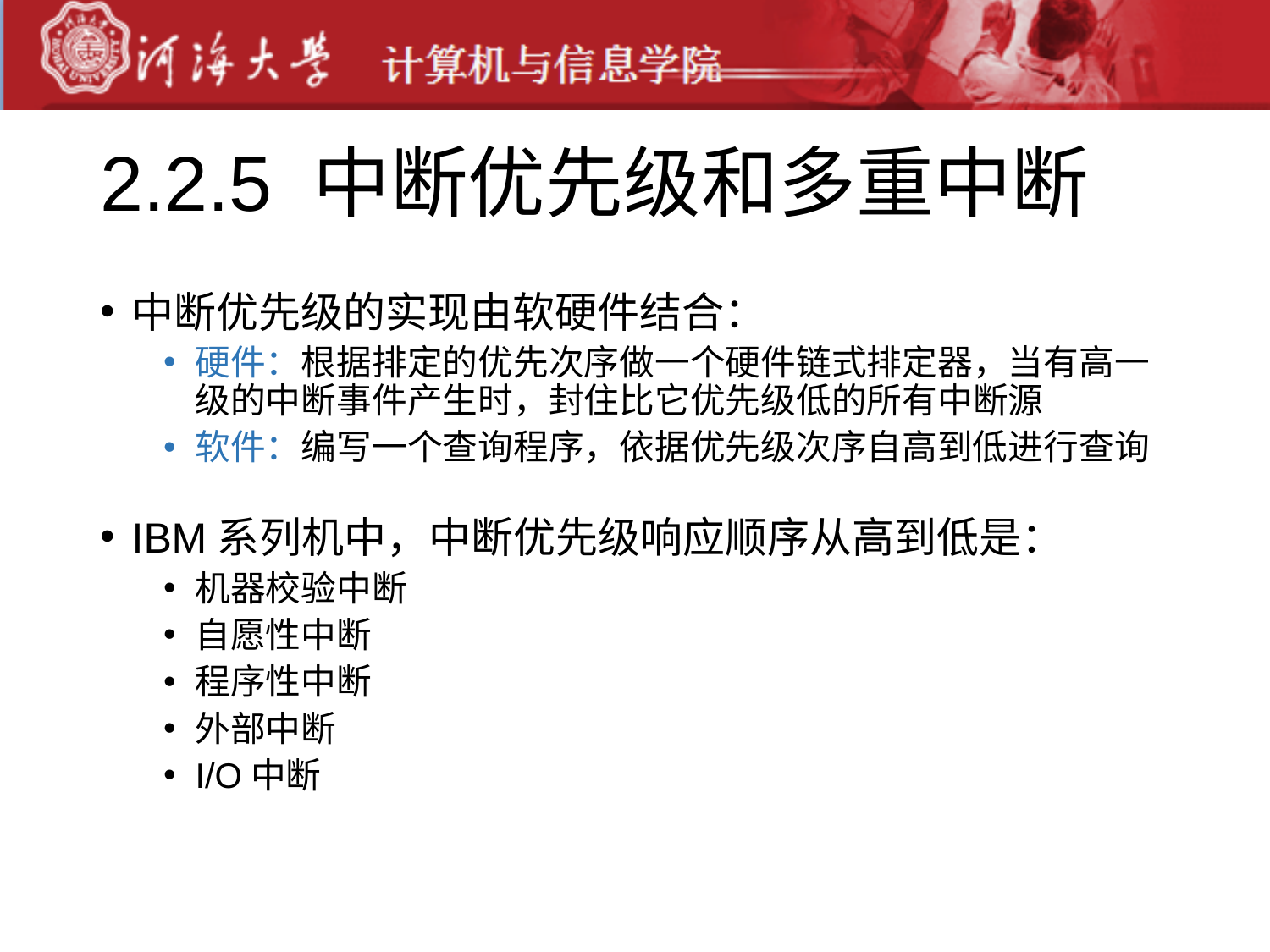

# 2.2.5 中断优先级和多重中断
中断优先级的实现由软硬件结合：
硬件：根据排定的优先次序做一个硬件链式排定器，当有高一级的中断事件产生时，封住比它优先级低的所有中断源
软件：编写一个查询程序，依据优先级次序自高到低进行查询
IBM系列机中，中断优先级响应顺序从高到低是：
机器校验中断
自愿性中断
程序性中断
外部中断
I/O中断